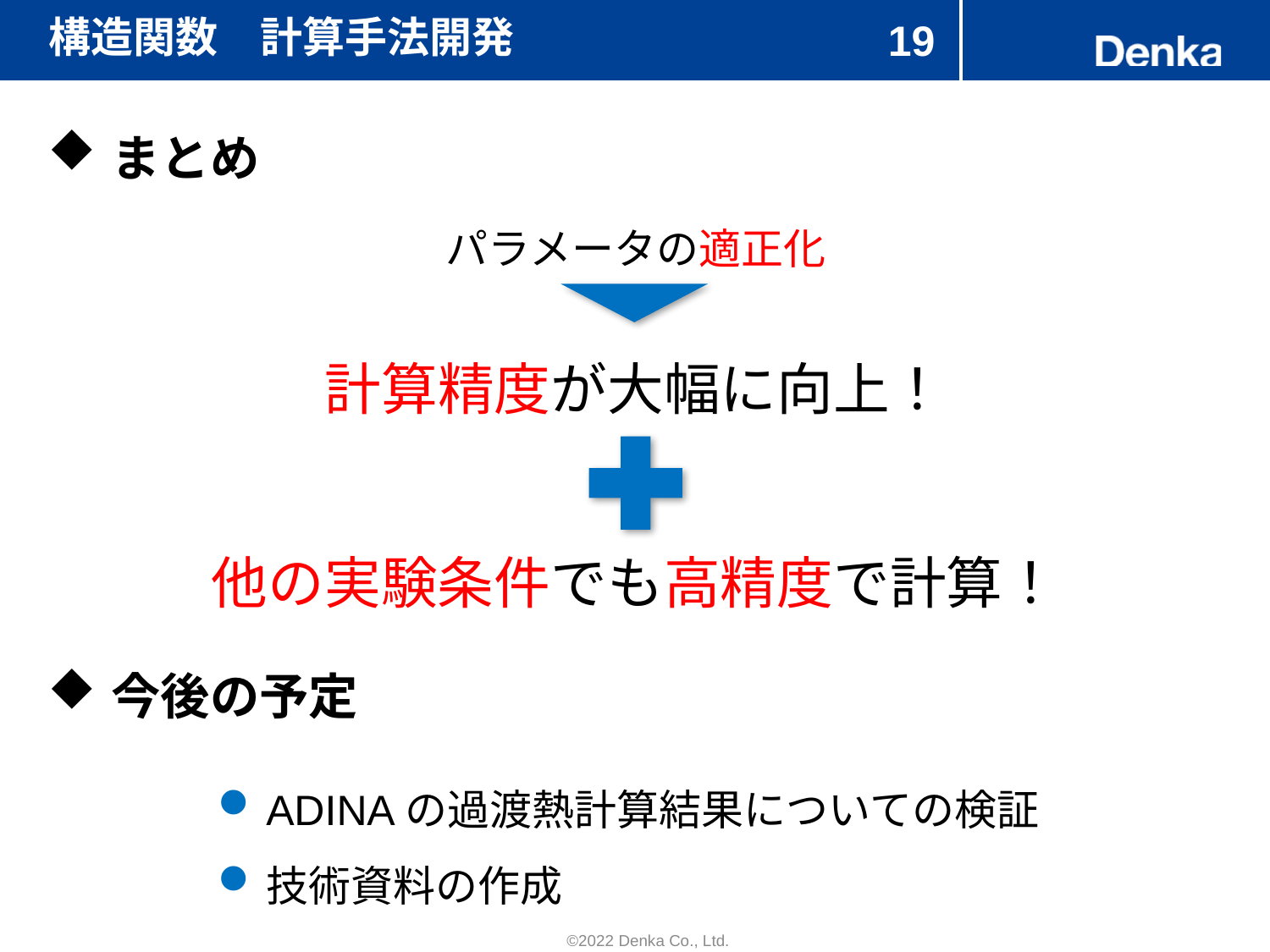

# 構造関数　計算手法開発
19
まとめ
パラメータの適正化

計算精度が大幅に向上！

他の実験条件でも高精度で計算！
今後の予定
ADINAの過渡熱計算結果についての検証
技術資料の作成